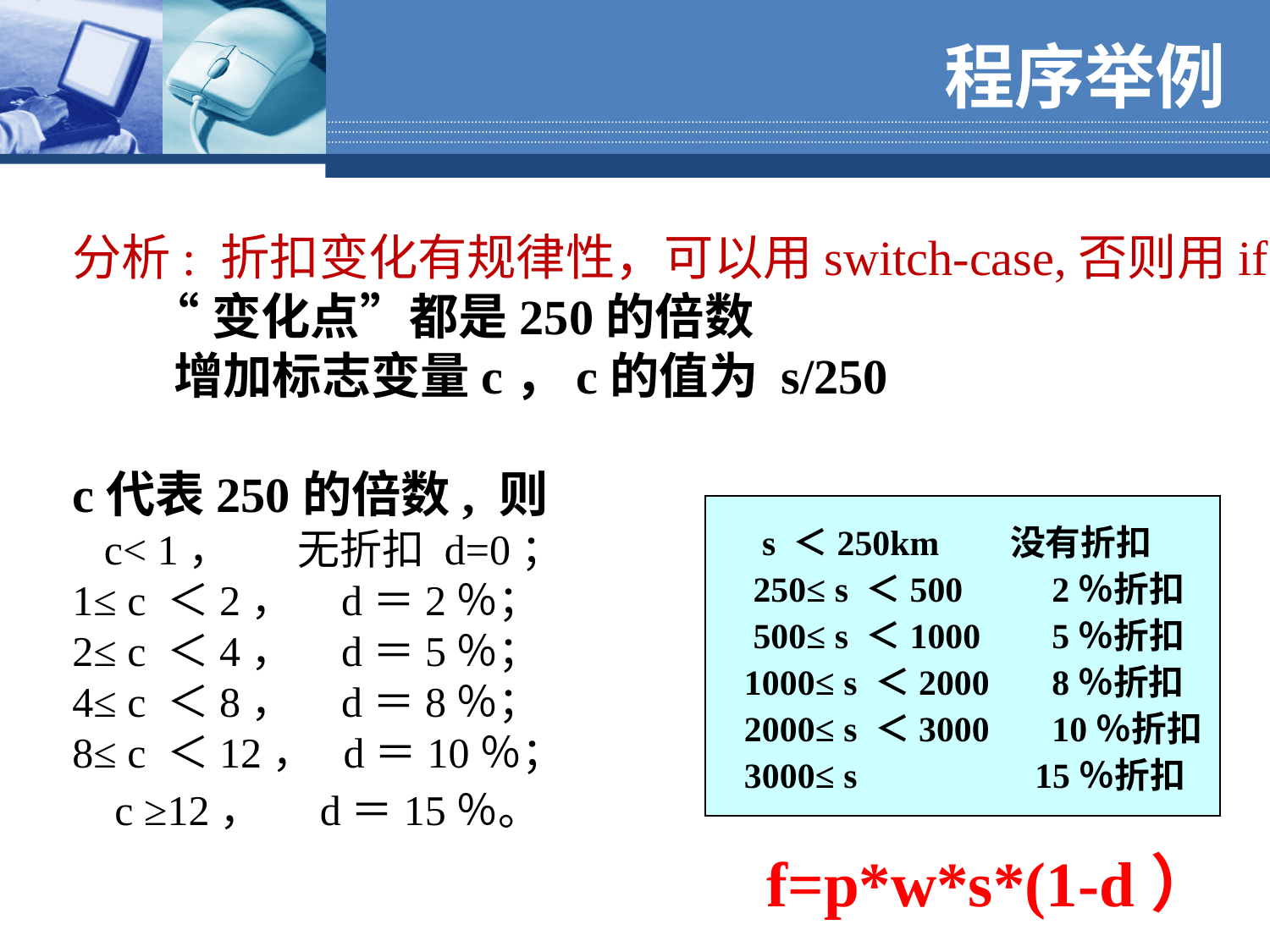

程序举例
分析: 折扣变化有规律性，可以用switch-case,否则用if
       “变化点”都是250的倍数
        增加标志变量c，c的值为 s/250

c代表250的倍数, 则
   c< 1，       无折扣 d=0；
1≤ c ＜2，    d＝2％；
2≤ c ＜4，    d＝5％；
4≤ c ＜8，    d＝8％；
8≤ c ＜12，  d＝10％；
    c ≥12，     d＝15％。
     s ＜250km       没有折扣
    250≤ s ＜500          2％折扣
    500≤ s ＜1000        5％折扣
   1000≤ s ＜2000       8％折扣
   2000≤ s ＜3000       10％折扣
   3000≤ s                    15％折扣
f=p*w*s*(1-d）